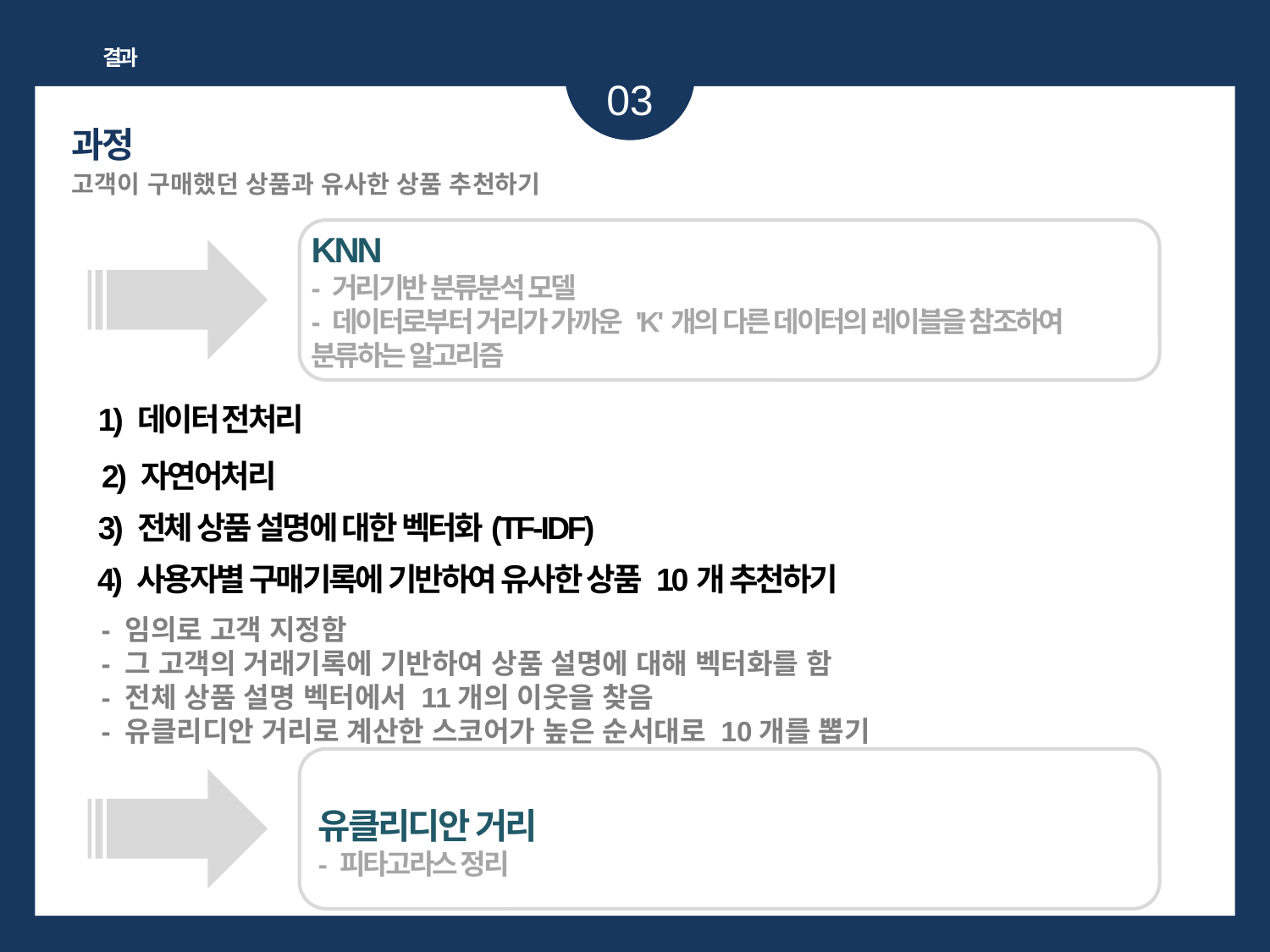

결과
03

과정
고객이 구매했던 상품과 유사한 상품 추천하기
KNN
- 거리기반 분류분석 모델
- 데이터로부터 거리가 가까운 'K'개의 다른 데이터의 레이블을 참조하여  분류하는 알고리즘

1) 데이터 전처리
2) 자연어처리
3) 전체 상품 설명에 대한 벡터화(TF-IDF)
4) 사용자별 구매기록에 기반하여 유사한 상품 10개 추천하기
- 임의로 고객 지정함
- 그 고객의 거래기록에 기반하여 상품 설명에 대해 벡터화를 함
- 전체 상품 설명 벡터에서 11개의 이웃을 찾음
- 유클리디안 거리로 계산한 스코어가 높은 순서대로 10개를 뽑기

유클리디안 거리
- 피타고라스 정리